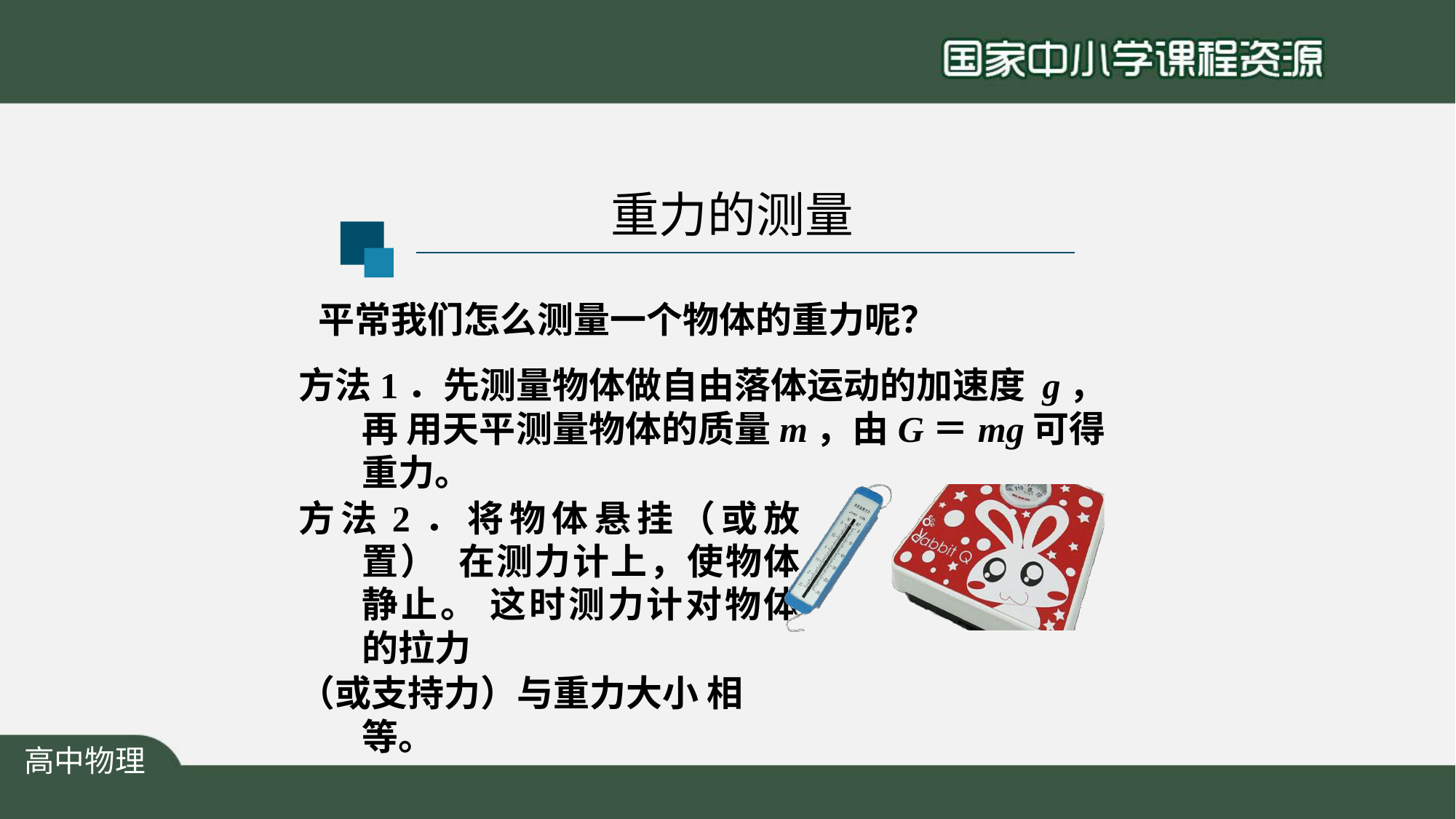

# 重力的测量

平常我们怎么测量一个物体的重力呢？
方法1．先测量物体做自由落体运动的加速度 g，再 用天平测量物体的质量m，由G＝mg可得重力。
方法2．将物体悬挂（或放置）  在测力计上，使物体静止。 这时测力计对物体的拉力
（或支持力）与重力大小 相等。

高中物理